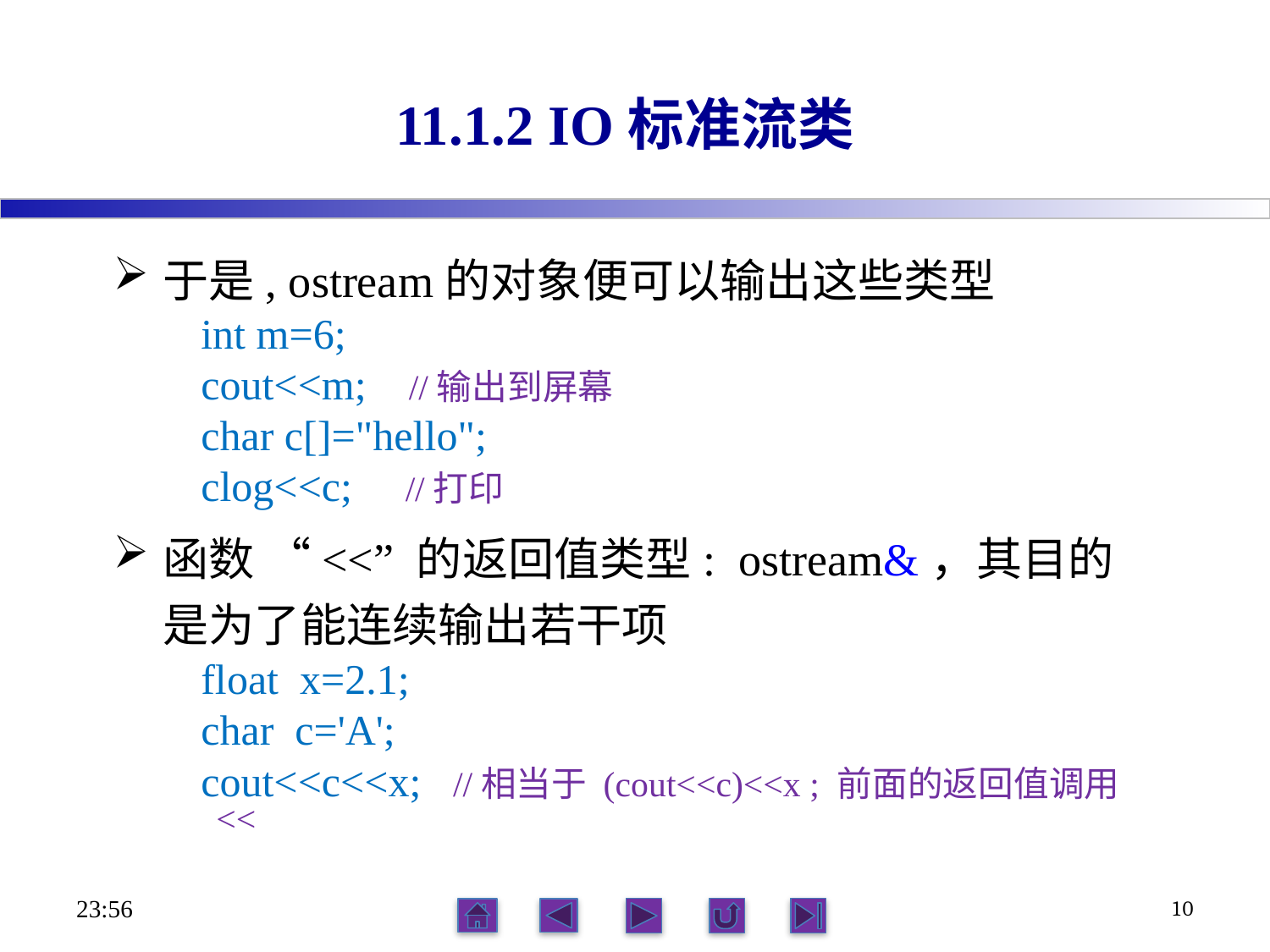

# 11.1.2 IO标准流类
于是, ostream的对象便可以输出这些类型
int m=6;
cout<<m;    //输出到屏幕
char c[]="hello";
clog<<c;     //打印
函数 “<<” 的返回值类型:  ostream&，其目的是为了能连续输出若干项
float  x=2.1;
char  c='A';
cout<<c<<x;   //相当于 (cout<<c)<<x ; 前面的返回值调用<<
23:56
10